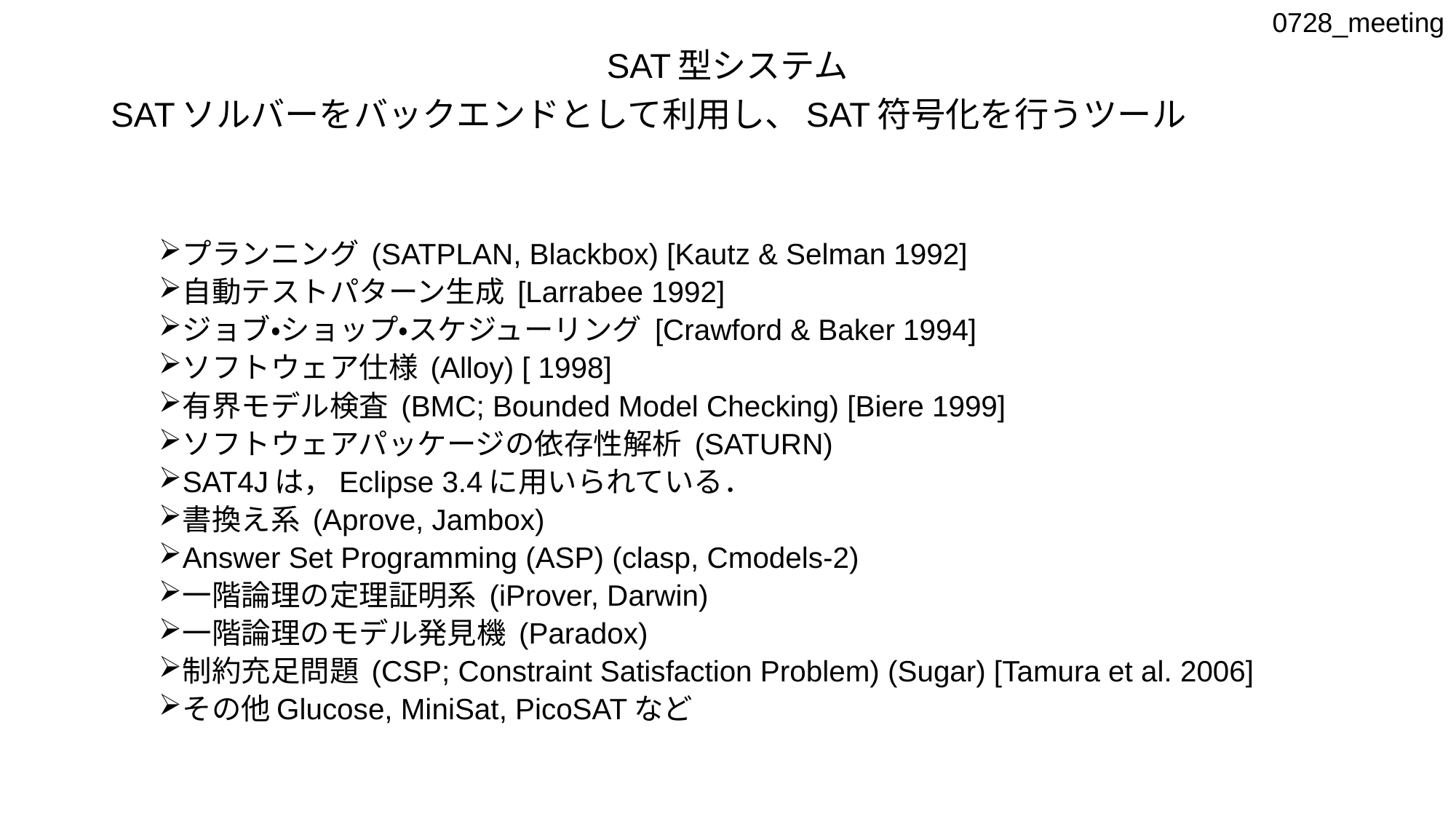

0728_meeting
SAT型システム
SATソルバーをバックエンドとして利用し、SAT符号化を行うツール

プランニング (SATPLAN, Blackbox) [Kautz & Selman 1992]
自動テストパターン生成 [Larrabee 1992]
ジョブ・ショップ・スケジューリング [Crawford & Baker 1994]
ソフトウェア仕様 (Alloy) [ 1998]
有界モデル検査 (BMC; Bounded Model Checking) [Biere 1999]
ソフトウェアパッケージの依存性解析 (SATURN)
SAT4Jは，Eclipse 3.4に用いられている．
書換え系 (Aprove, Jambox)
Answer Set Programming (ASP) (clasp, Cmodels-2)
一階論理の定理証明系 (iProver, Darwin)
一階論理のモデル発見機 (Paradox)
制約充足問題 (CSP; Constraint Satisfaction Problem) (Sugar) [Tamura et al. 2006]
その他Glucose, MiniSat, PicoSATなど